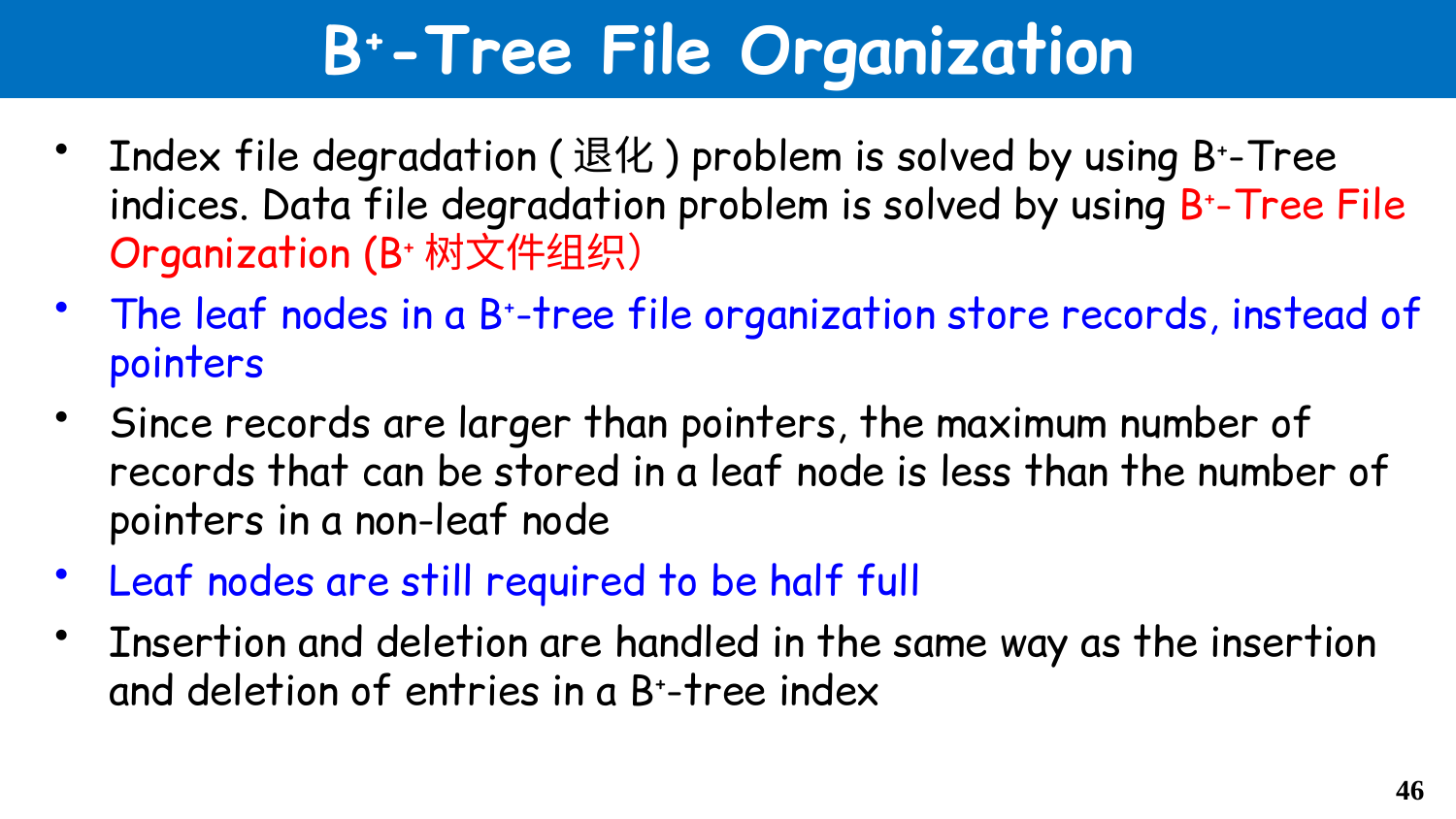

# B+-Tree File Organization
Index file degradation (退化) problem is solved by using B+-Tree indices. Data file degradation problem is solved by using B+-Tree File Organization (B+树文件组织）
The leaf nodes in a B+-tree file organization store records, instead of pointers
Since records are larger than pointers, the maximum number of records that can be stored in a leaf node is less than the number of pointers in a non-leaf node
Leaf nodes are still required to be half full
Insertion and deletion are handled in the same way as the insertion and deletion of entries in a B+-tree index